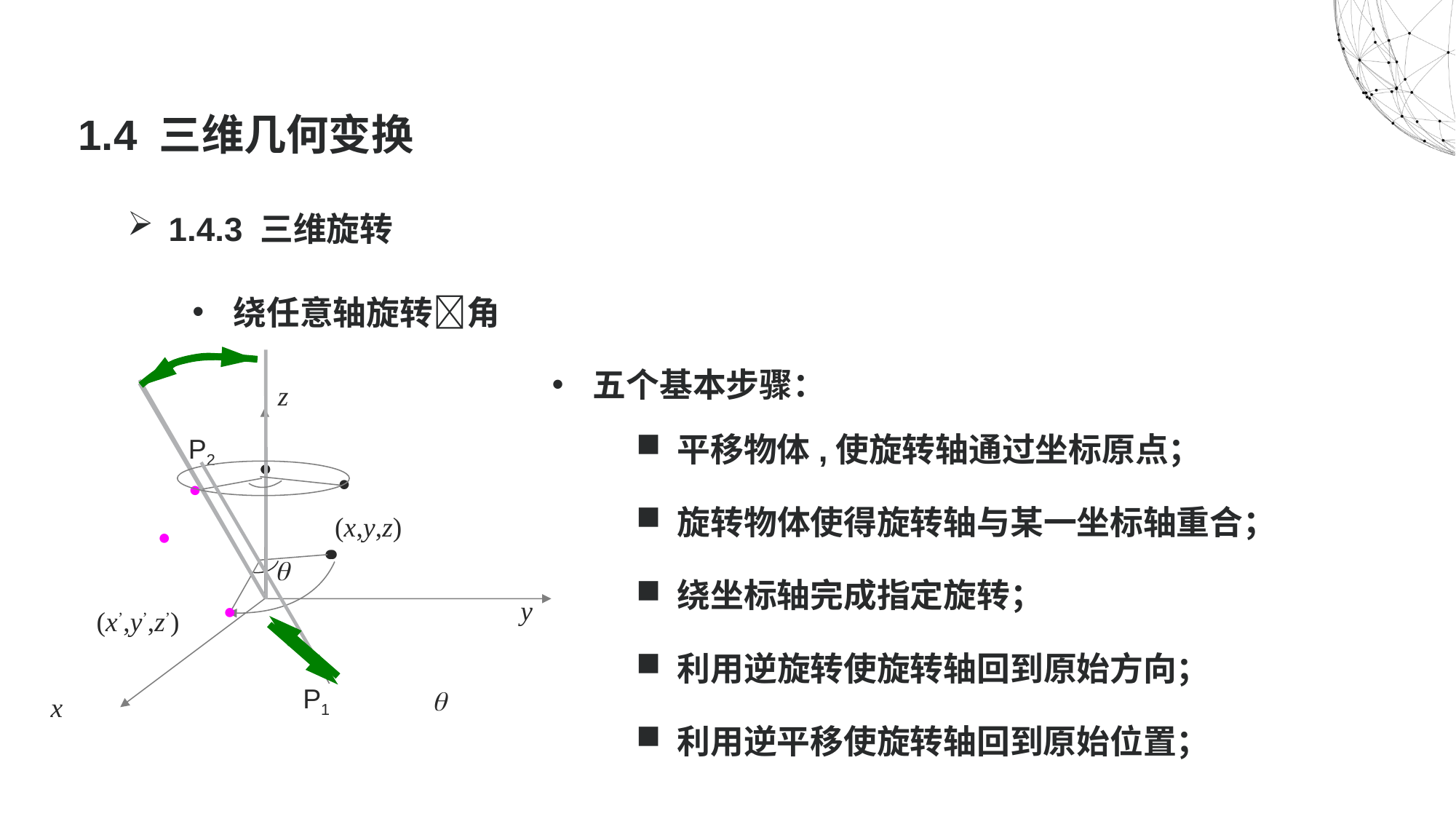

# 1.4 三维几何变换
1.4.3 三维旋转
绕任意轴旋转θ角
五个基本步骤：

•
z

•

•
•

P2
平移物体,使旋转轴通过坐标原点；

•
•

•

旋转物体使得旋转轴与某一坐标轴重合；
(x,y,z)
•
θ

绕坐标轴完成指定旋转；
y

(x’,y’,z’)

利用逆旋转使旋转轴回到原始方向；
P1
θ
x
利用逆平移使旋转轴回到原始位置；